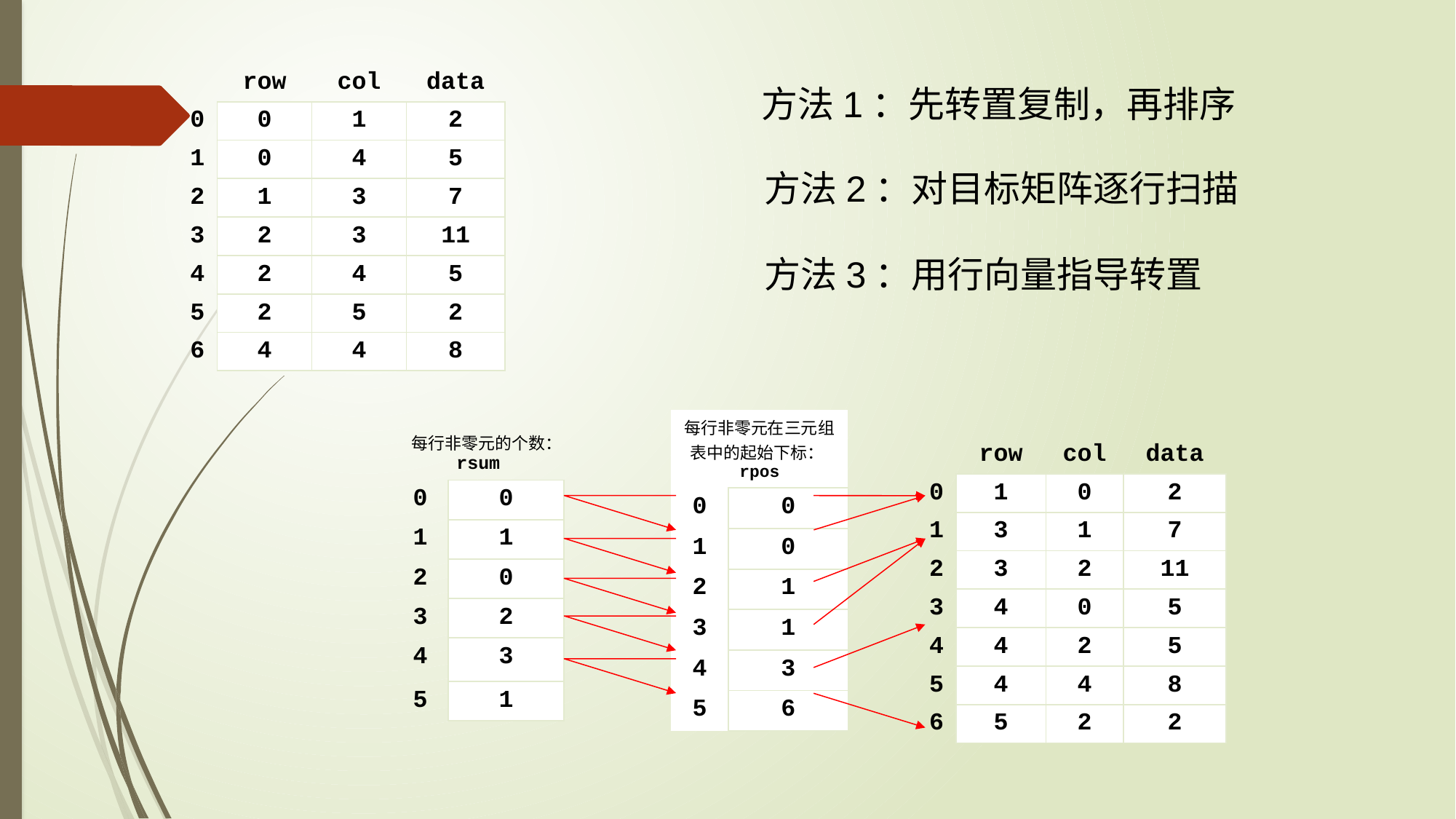

|  | row | col | data |
| --- | --- | --- | --- |
| 0 | 0 | 1 | 2 |
| 1 | 0 | 4 | 5 |
| 2 | 1 | 3 | 7 |
| 3 | 2 | 3 | 11 |
| 4 | 2 | 4 | 5 |
| 5 | 2 | 5 | 2 |
| 6 | 4 | 4 | 8 |
方法1：先转置复制，再排序
方法2：对目标矩阵逐行扫描
方法3：用行向量指导转置
| 每行非零元在三元组表中的起始下标：rpos |  |
| --- | --- |
| 0 | 0 |
| 1 | 0 |
| 2 | 1 |
| 3 | 1 |
| 4 | 3 |
| 5 | 6 |
| 每行非零元的个数：rsum |  |
| --- | --- |
| 0 | 0 |
| 1 | 1 |
| 2 | 0 |
| 3 | 2 |
| 4 | 3 |
| 5 | 1 |
|  | row | col | data |
| --- | --- | --- | --- |
| 0 | 1 | 0 | 2 |
| 1 | 3 | 1 | 7 |
| 2 | 3 | 2 | 11 |
| 3 | 4 | 0 | 5 |
| 4 | 4 | 2 | 5 |
| 5 | 4 | 4 | 8 |
| 6 | 5 | 2 | 2 |